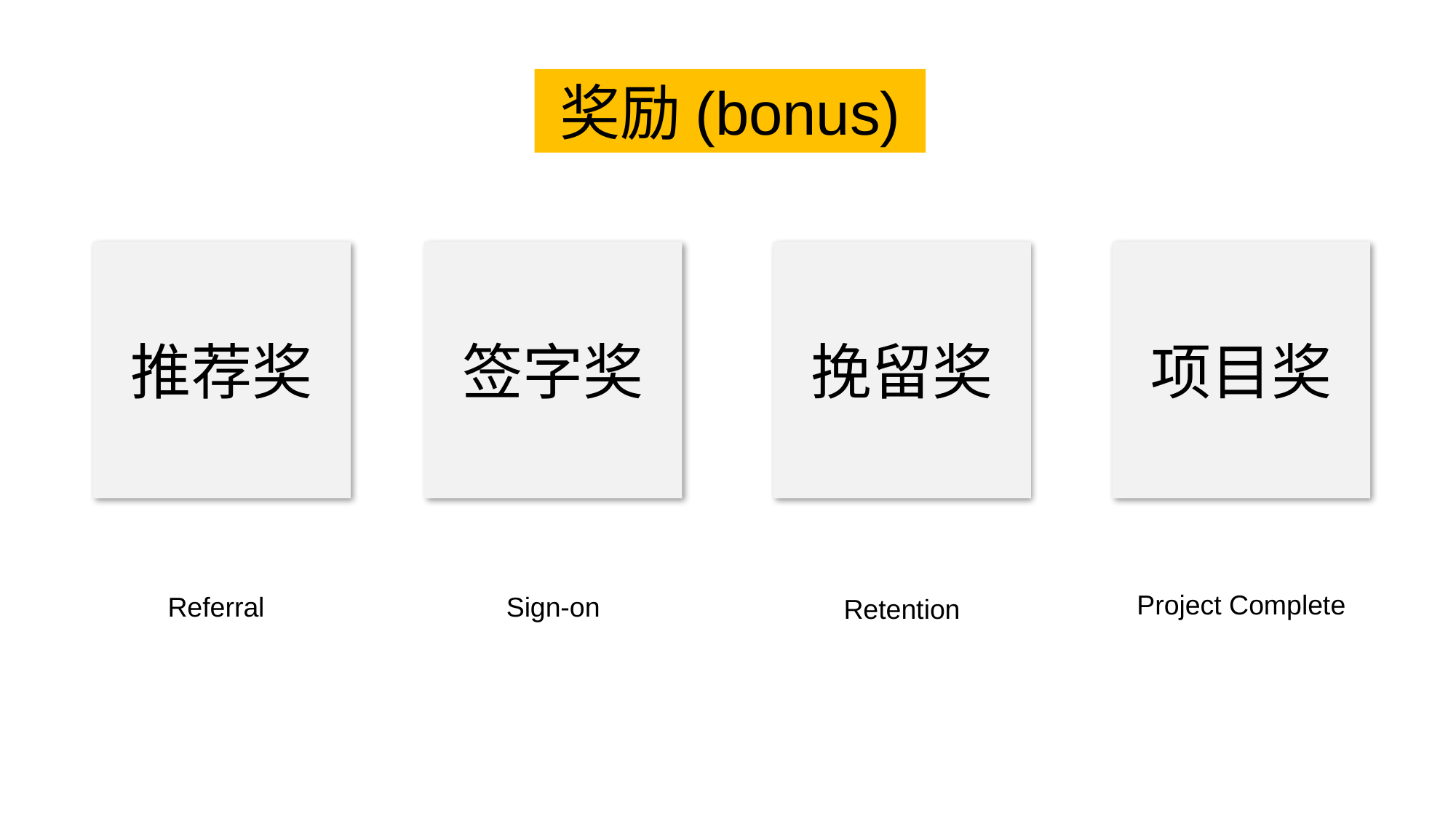

奖励(bonus)
推荐奖
签字奖
挽留奖
项目奖
Project Complete
Referral
Sign-on
Retention